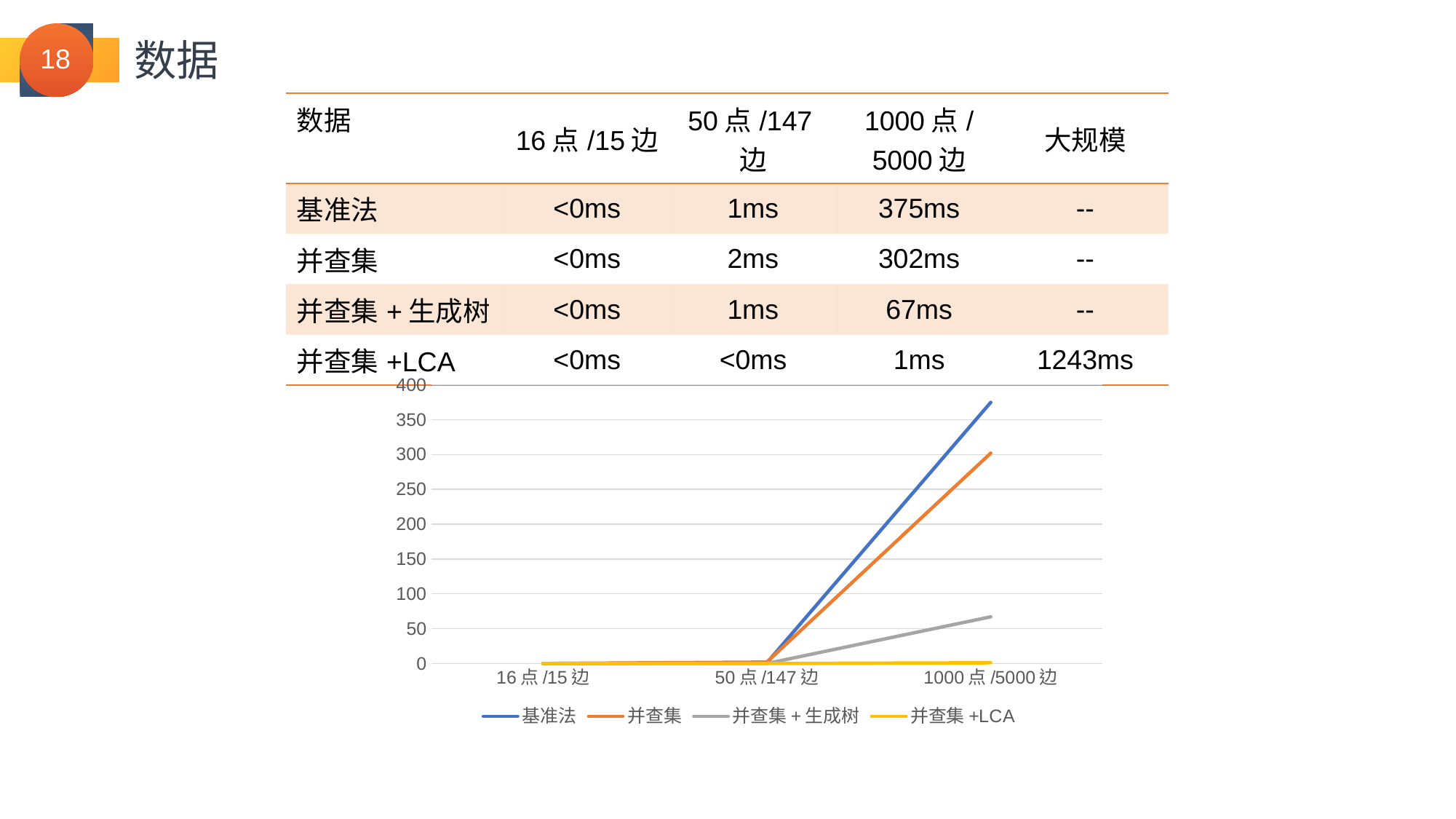

数据
| 数据 | 16点/15边 | 50点/147边 | 1000点/5000边 | 大规模 |
| --- | --- | --- | --- | --- |
| 基准法 | <0ms | 1ms | 375ms | -- |
| 并查集 | <0ms | 2ms | 302ms | -- |
| 并查集+生成树 | <0ms | 1ms | 67ms | -- |
| 并查集+LCA | <0ms | <0ms | 1ms | 1243ms |

### Chart

| Category | 基准法 | 并查集 | 并查集+生成树 | 并查集+LCA |
|---|---|---|---|---|
| 16点/15边 | 0.0 | 0.0 | 0.0 | 0.0 |
| 50点/147边 | 1.0 | 2.0 | 0.0 | 0.0 |
| 1000点/5000边 | 375.0 | 302.0 | 67.0 | 1.0 |